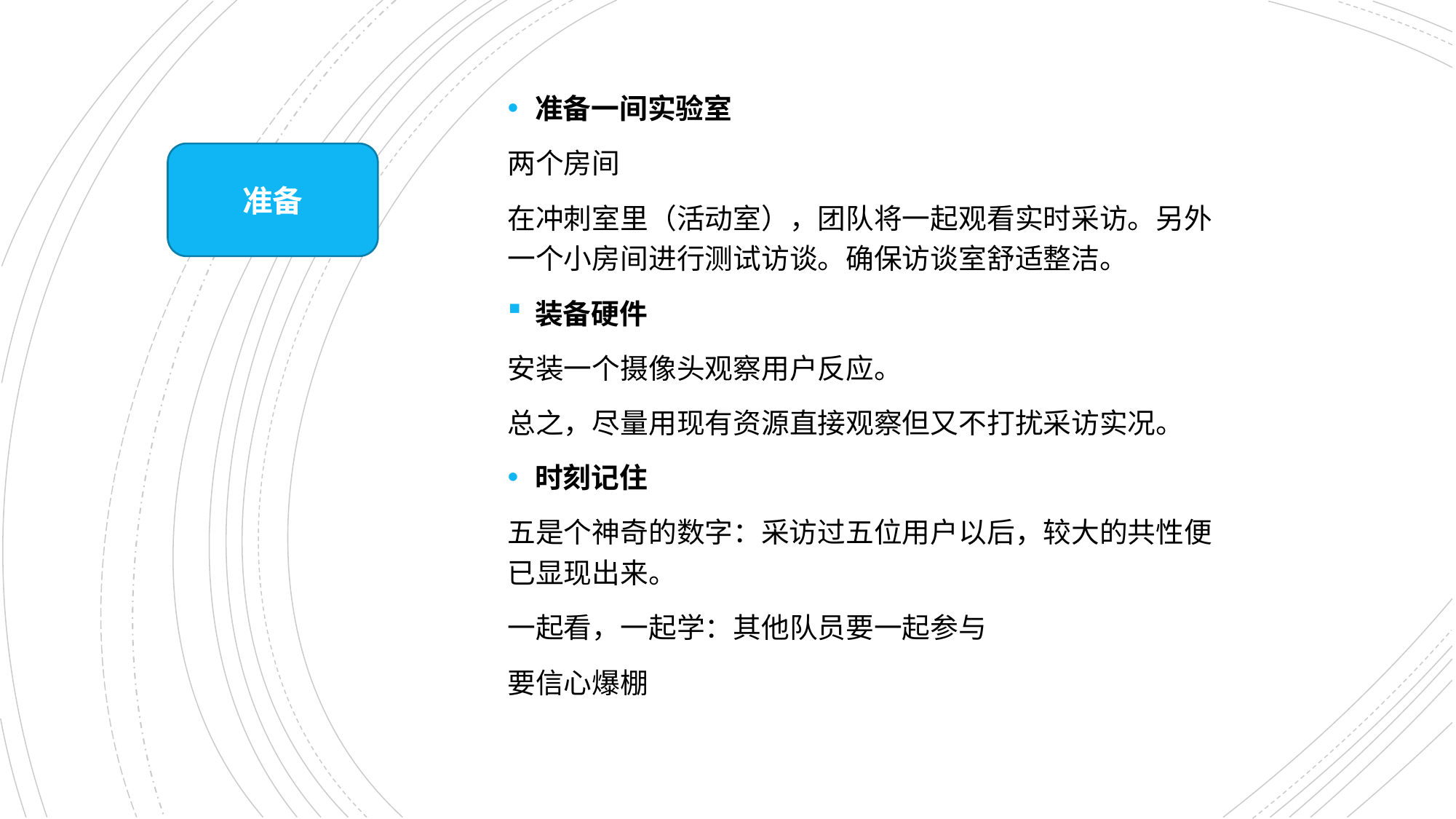

准备一间实验室
两个房间
在冲刺室里（活动室），团队将一起观看实时采访。另外一个小房间进行测试访谈。确保访谈室舒适整洁。
装备硬件
安装一个摄像头观察用户反应。
总之，尽量用现有资源直接观察但又不打扰采访实况。
时刻记住
五是个神奇的数字：采访过五位用户以后，较大的共性便已显现出来。
一起看，一起学：其他队员要一起参与
要信心爆棚
准备